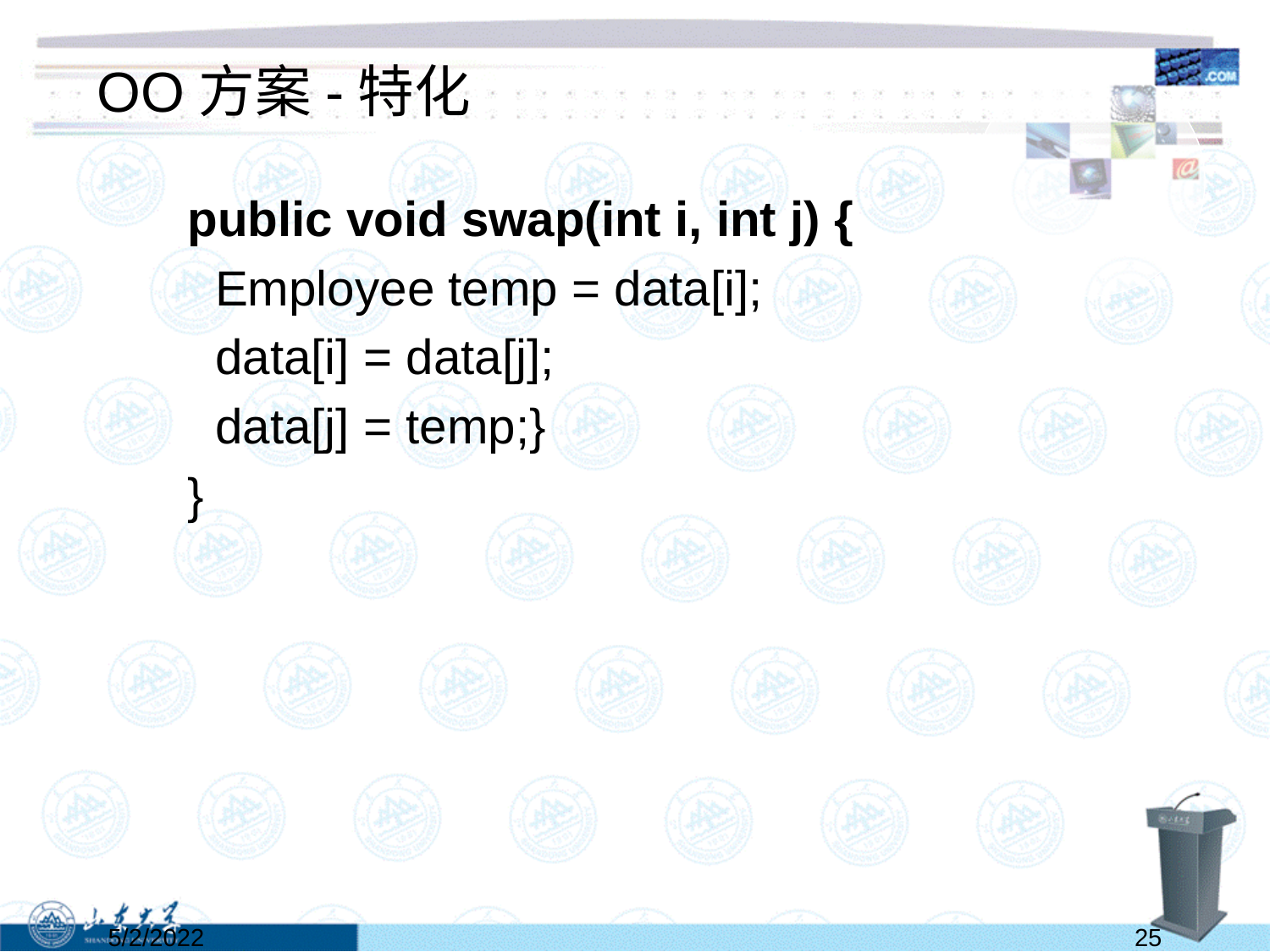

# OO方案-特化
public void swap(int i, int j) {
  Employee temp = data[i];
  data[i] = data[j];
  data[j] = temp;}
}

5/2/2022
25